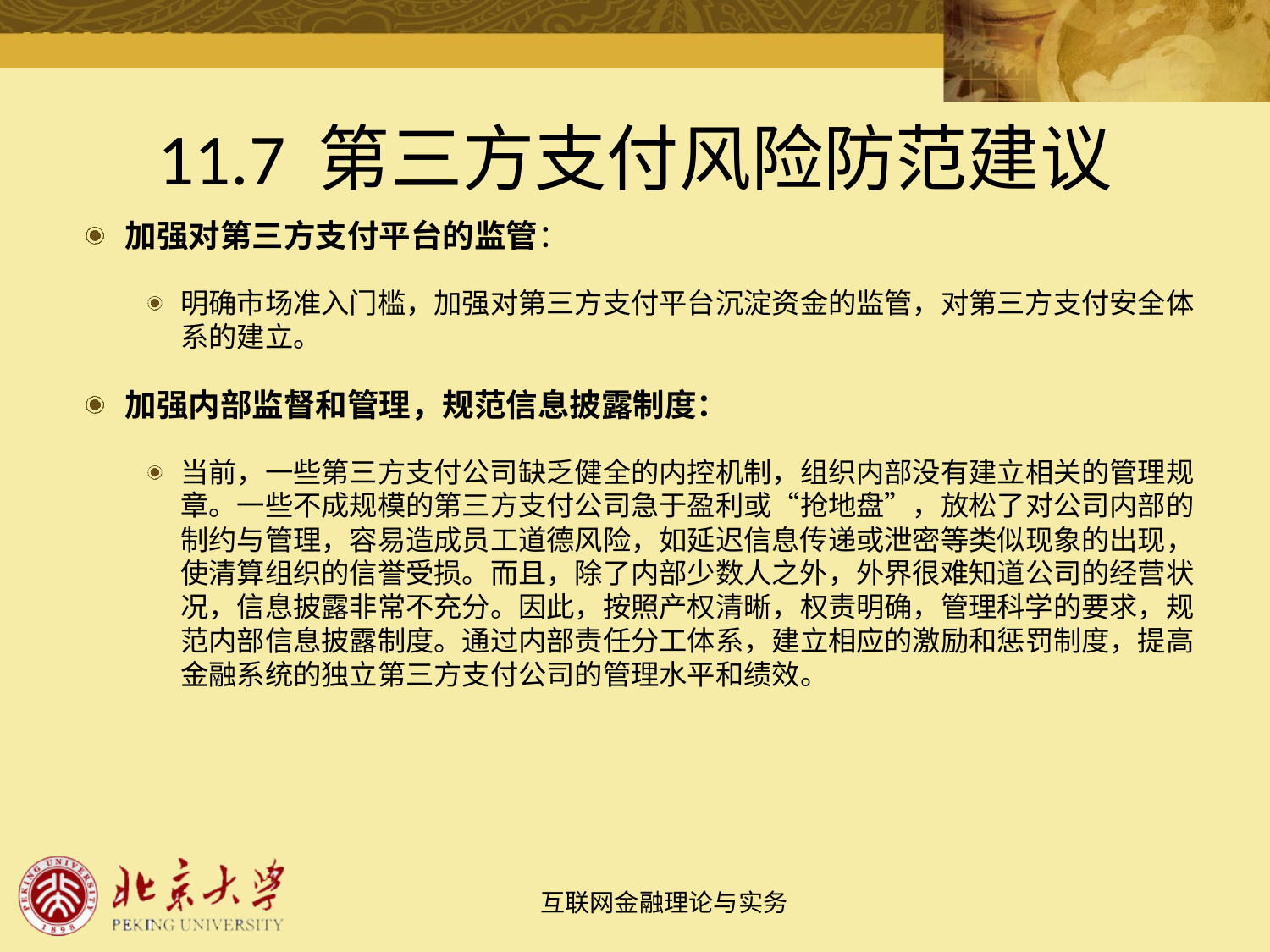

# 11.7 第三方支付风险防范建议
加强对第三方支付平台的监管：
明确市场准入门槛，加强对第三方支付平台沉淀资金的监管，对第三方支付安全体系的建立。
加强内部监督和管理，规范信息披露制度：
当前，一些第三方支付公司缺乏健全的内控机制，组织内部没有建立相关的管理规章。一些不成规模的第三方支付公司急于盈利或“抢地盘”，放松了对公司内部的制约与管理，容易造成员工道德风险，如延迟信息传递或泄密等类似现象的出现，使清算组织的信誉受损。而且，除了内部少数人之外，外界很难知道公司的经营状况，信息披露非常不充分。因此，按照产权清晰，权责明确，管理科学的要求，规范内部信息披露制度。通过内部责任分工体系，建立相应的激励和惩罚制度，提高金融系统的独立第三方支付公司的管理水平和绩效。